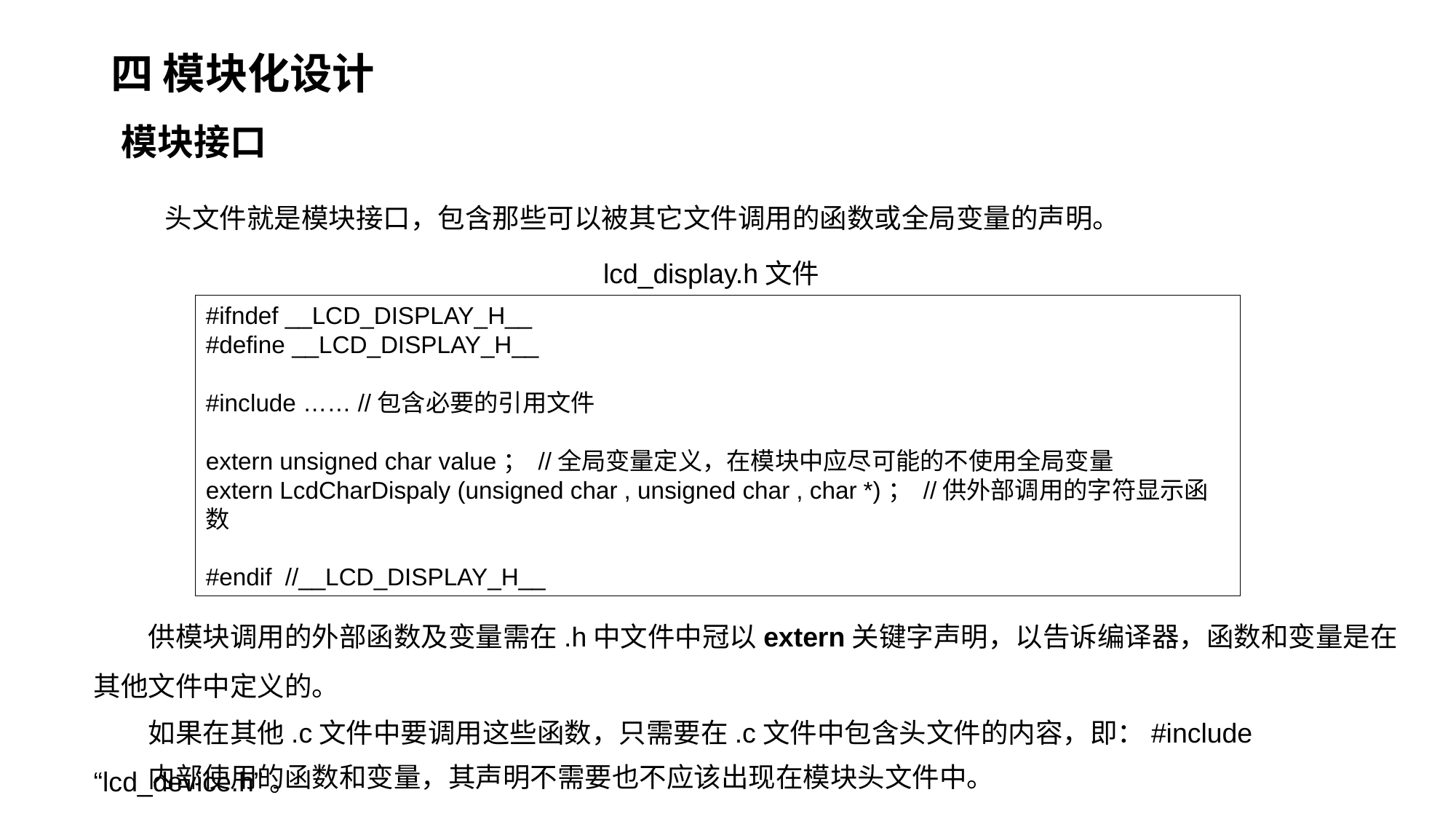

# 四 模块化设计
模块接口
头文件就是模块接口，包含那些可以被其它文件调用的函数或全局变量的声明。
lcd_display.h文件
#ifndef __LCD_DISPLAY_H__
#define __LCD_DISPLAY_H__

#include …… //包含必要的引用文件

extern unsigned char value； //全局变量定义，在模块中应尽可能的不使用全局变量
extern LcdCharDispaly (unsigned char , unsigned char , char *)； //供外部调用的字符显示函数

#endif  //__LCD_DISPLAY_H__
供模块调用的外部函数及变量需在.h中文件中冠以extern关键字声明，以告诉编译器，函数和变量是在其他文件中定义的。
如果在其他.c文件中要调用这些函数，只需要在.c文件中包含头文件的内容，即：#include “lcd_device.h”。
内部使用的函数和变量，其声明不需要也不应该出现在模块头文件中。